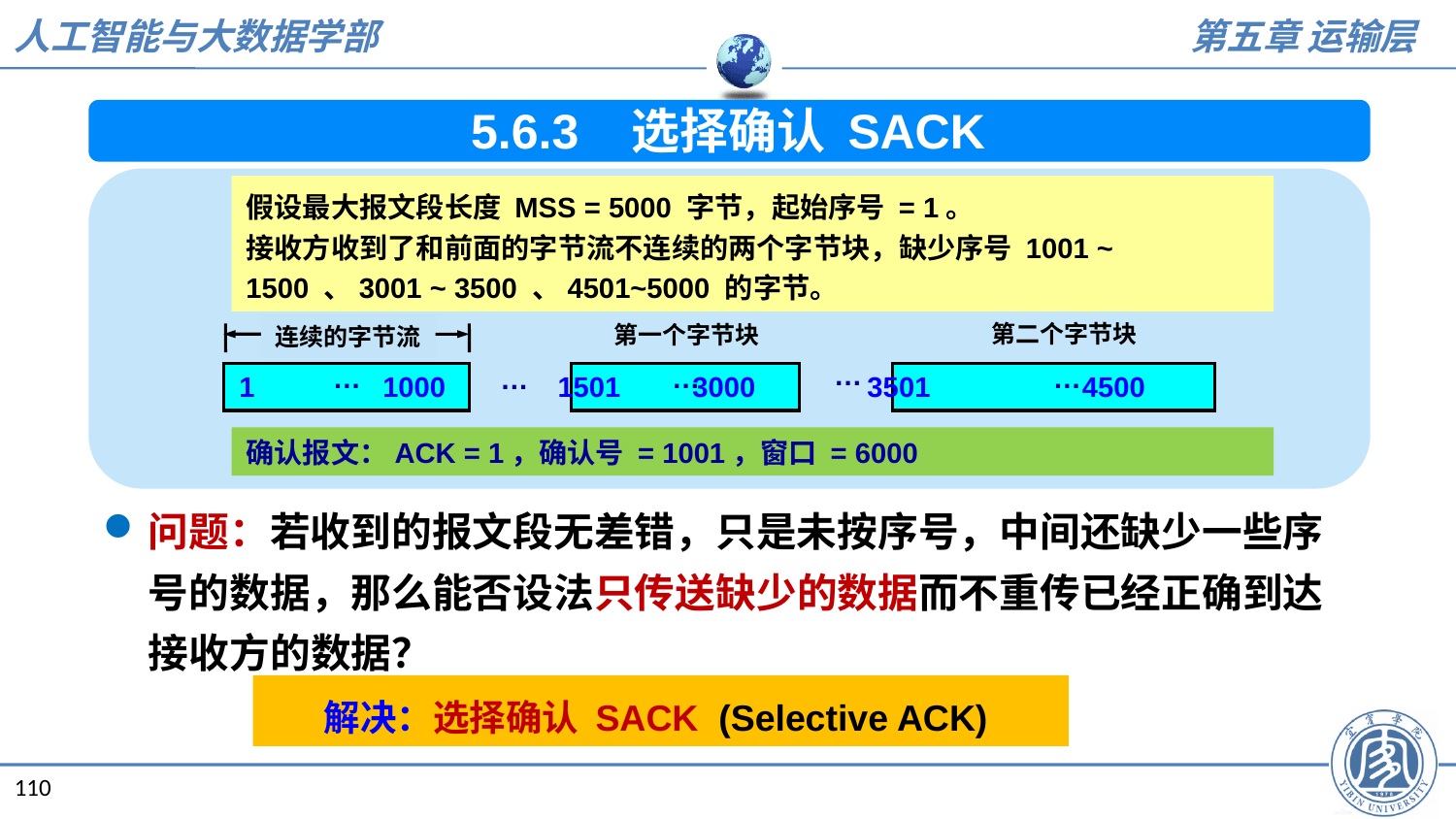

5.6.3   选择确认 SACK

假设最大报文段长度 MSS = 5000 字节，起始序号 = 1。
接收方收到了和前面的字节流不连续的两个字节块，缺少序号 1001 ~ 1500 、3001 ~ 3500 、4501~5000 的字节。
第二个字节块
第一个字节块
连续的字节流

…
…
…
…
…
1                1000              1501         3000              3501                   4500

确认报文：ACK = 1，确认号 = 1001，窗口 = 6000
问题：若收到的报文段无差错，只是未按序号，中间还缺少一些序号的数据，那么能否设法只传送缺少的数据而不重传已经正确到达接收方的数据？
解决：选择确认 SACK  (Selective ACK)
110